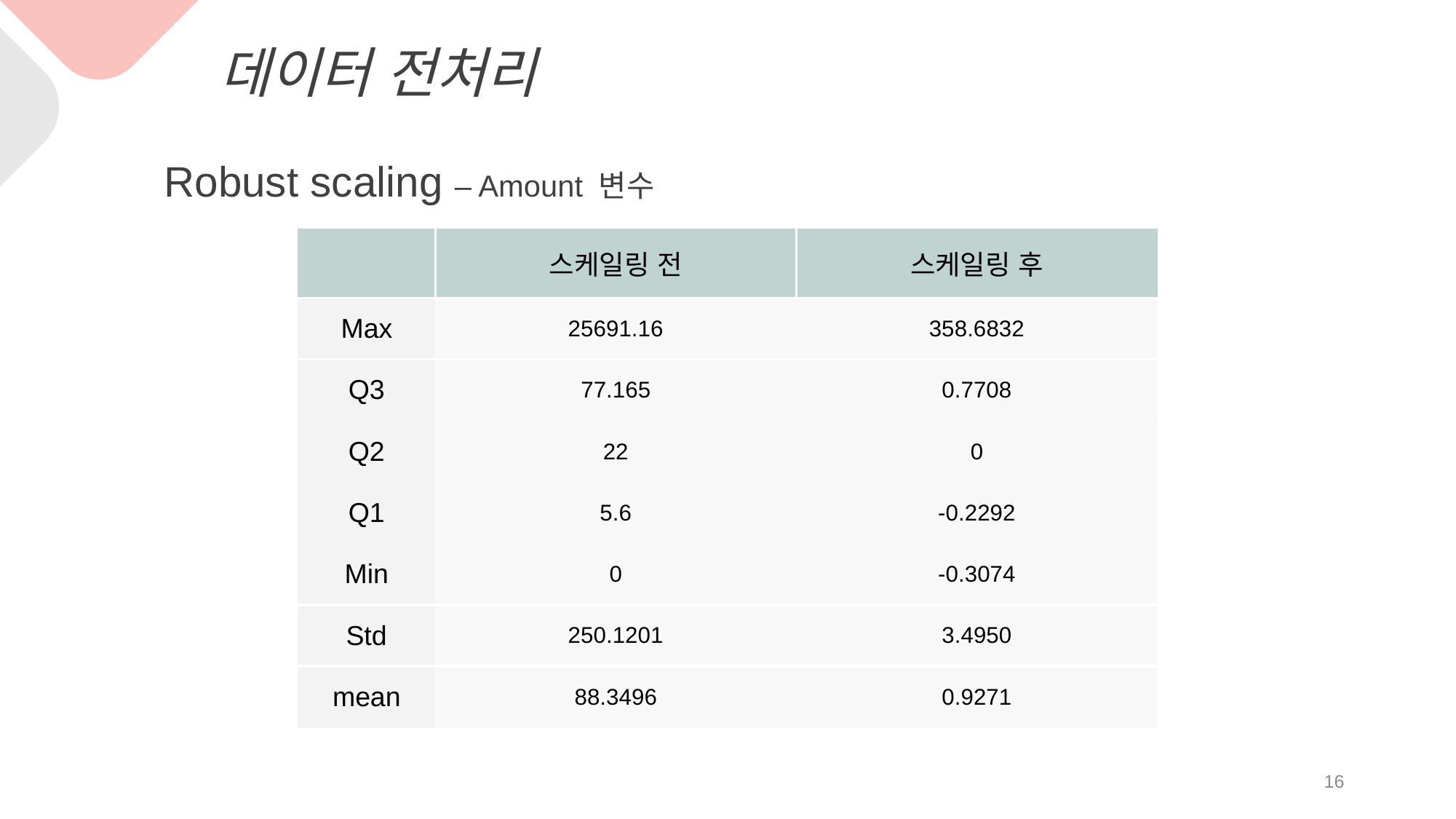

데이터 전처리
Robust scaling – Amount 변수
|  | 스케일링 전 | 스케일링 후 |
| --- | --- | --- |
| Max | 25691.16 | 358.6832 |
| Q3 | 77.165 | 0.7708 |
| Q2 | 22 | 0 |
| Q1 | 5.6 | -0.2292 |
| Min | 0 | -0.3074 |
| Std | 250.1201 | 3.4950 |
| mean | 88.3496 | 0.9271 |
16